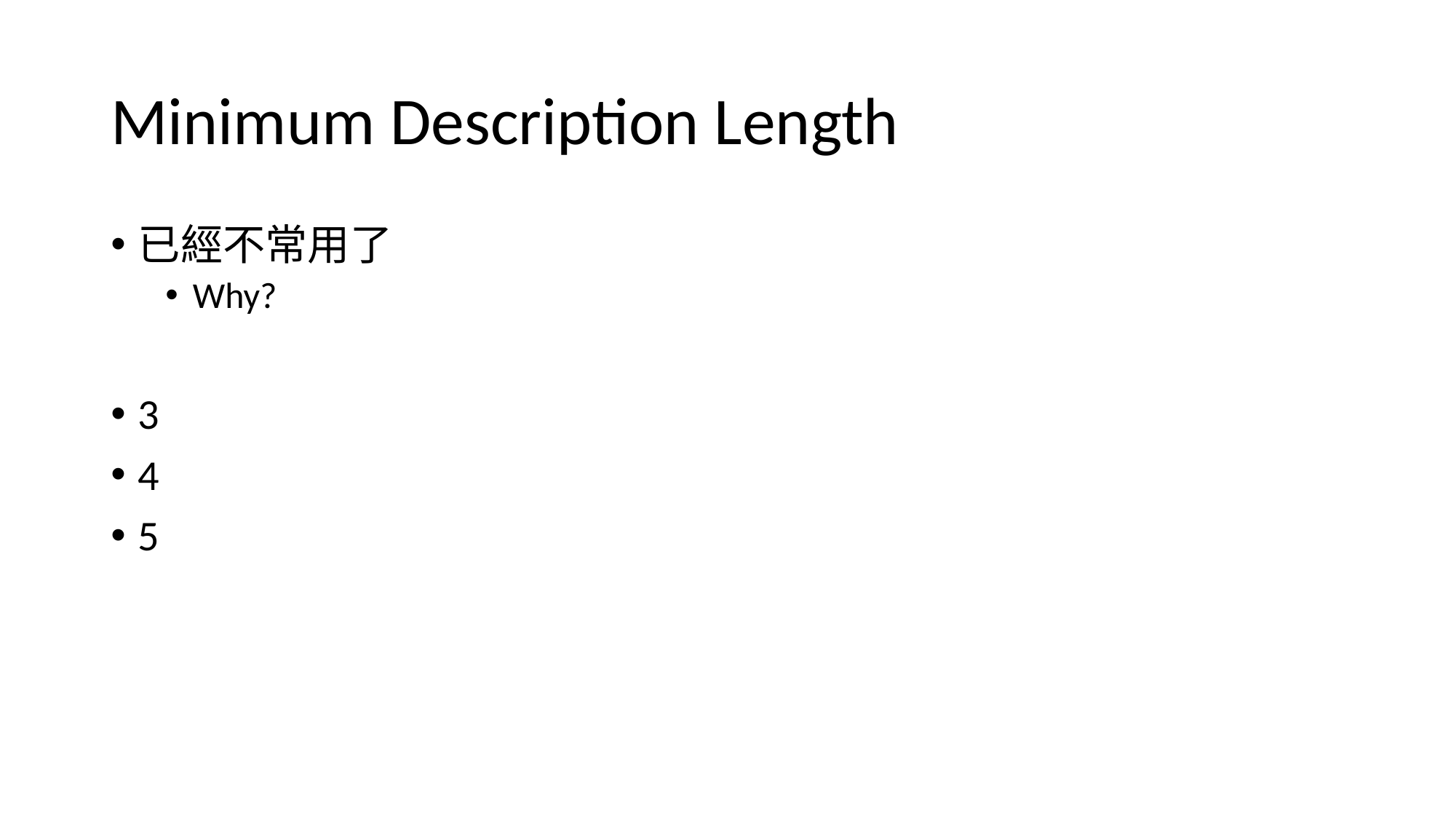

# Minimum Description Length
已經不常用了
Why?

3
4
5